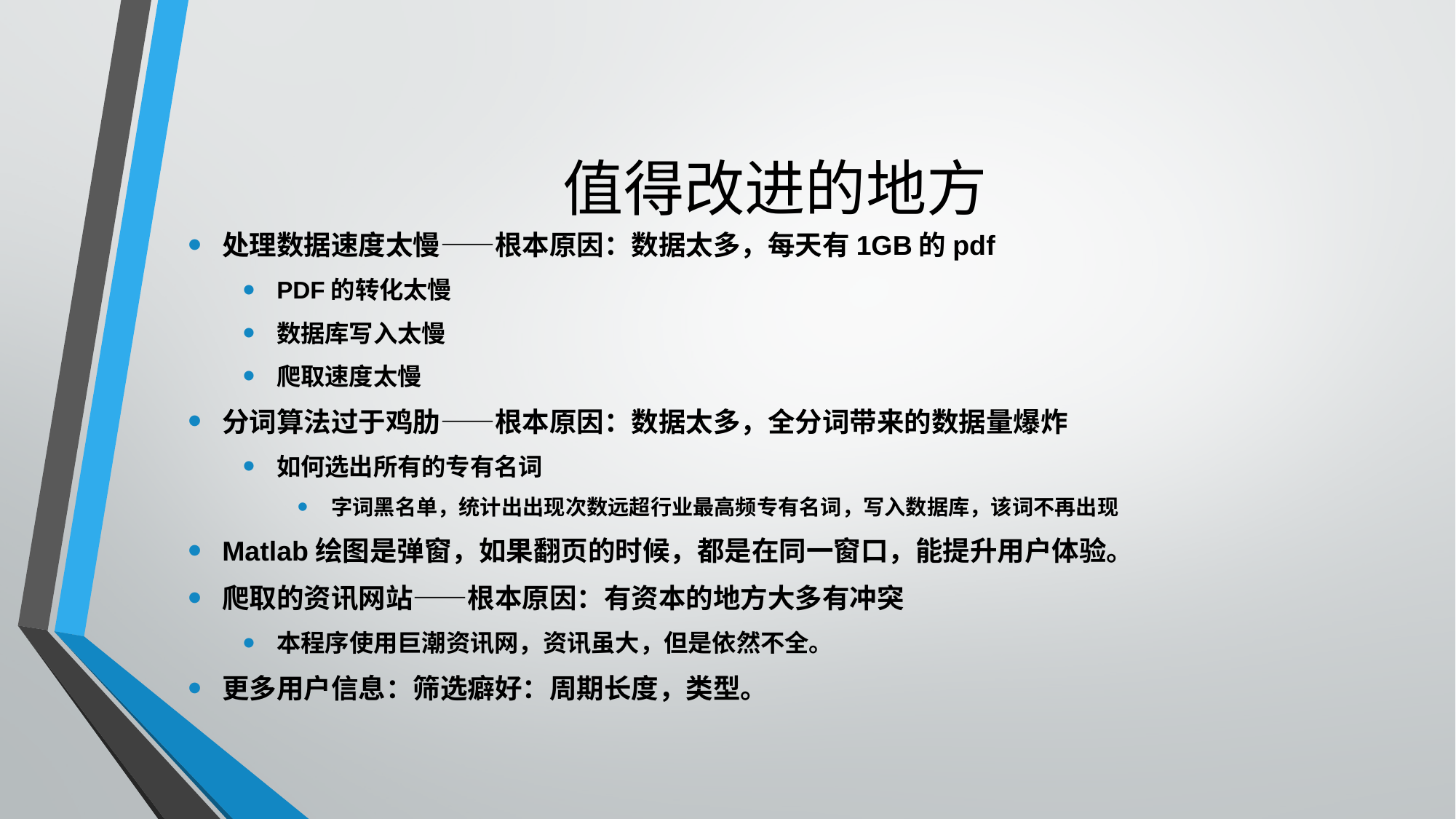

# 值得改进的地方
处理数据速度太慢——根本原因：数据太多，每天有1GB的pdf
PDF的转化太慢
数据库写入太慢
爬取速度太慢
分词算法过于鸡肋——根本原因：数据太多，全分词带来的数据量爆炸
如何选出所有的专有名词
字词黑名单，统计出出现次数远超行业最高频专有名词，写入数据库，该词不再出现
Matlab绘图是弹窗，如果翻页的时候，都是在同一窗口，能提升用户体验。
爬取的资讯网站——根本原因：有资本的地方大多有冲突
本程序使用巨潮资讯网，资讯虽大，但是依然不全。
更多用户信息：筛选癖好：周期长度，类型。